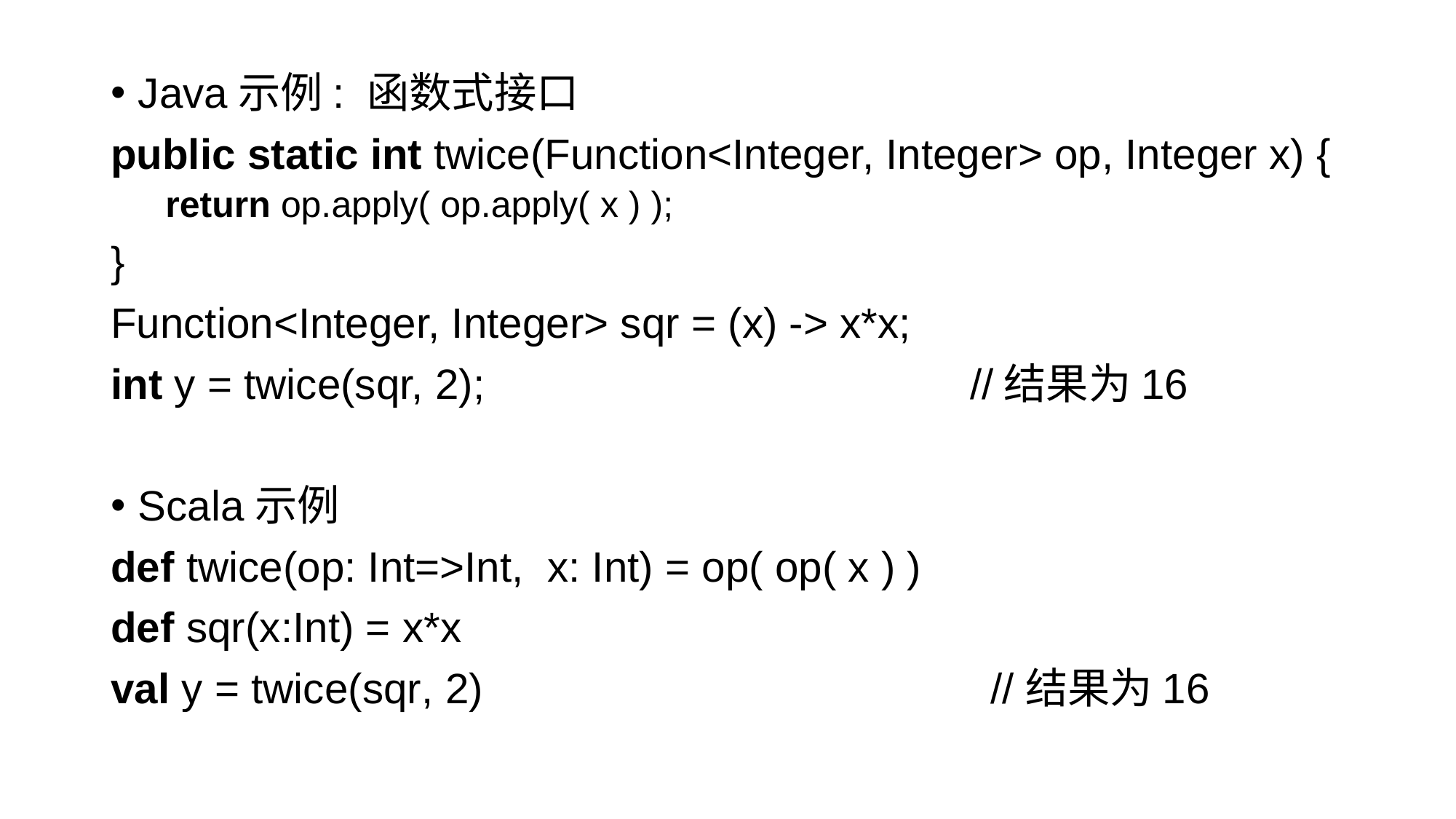

Java示例: 函数式接口
public static int twice(Function<Integer, Integer> op, Integer x) {
return op.apply( op.apply( x ) );
}
Function<Integer, Integer> sqr = (x) -> x*x;
int y = twice(sqr, 2);                                         //结果为16

Scala示例
def twice(op: Int=>Int,  x: Int) = op( op( x ) )
def sqr(x:Int) = x*x
val y = twice(sqr, 2)                                           //结果为16